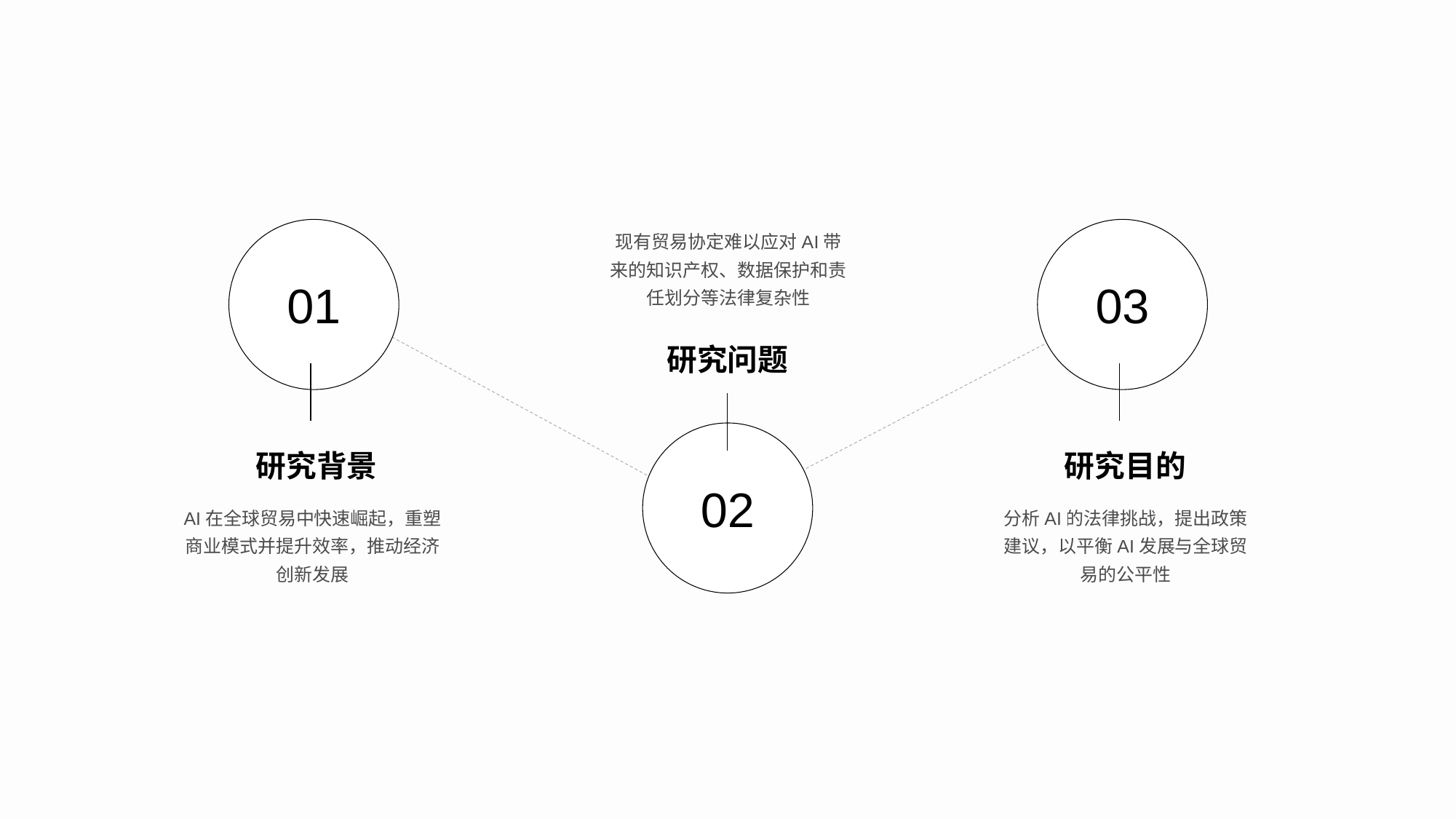

现有贸易协定难以应对AI带来的知识产权、数据保护和责任划分等法律复杂性
01
03
研究问题
02
研究背景
研究目的
AI在全球贸易中快速崛起，重塑商业模式并提升效率，推动经济创新发展
分析AI的法律挑战，提出政策建议，以平衡AI发展与全球贸易的公平性